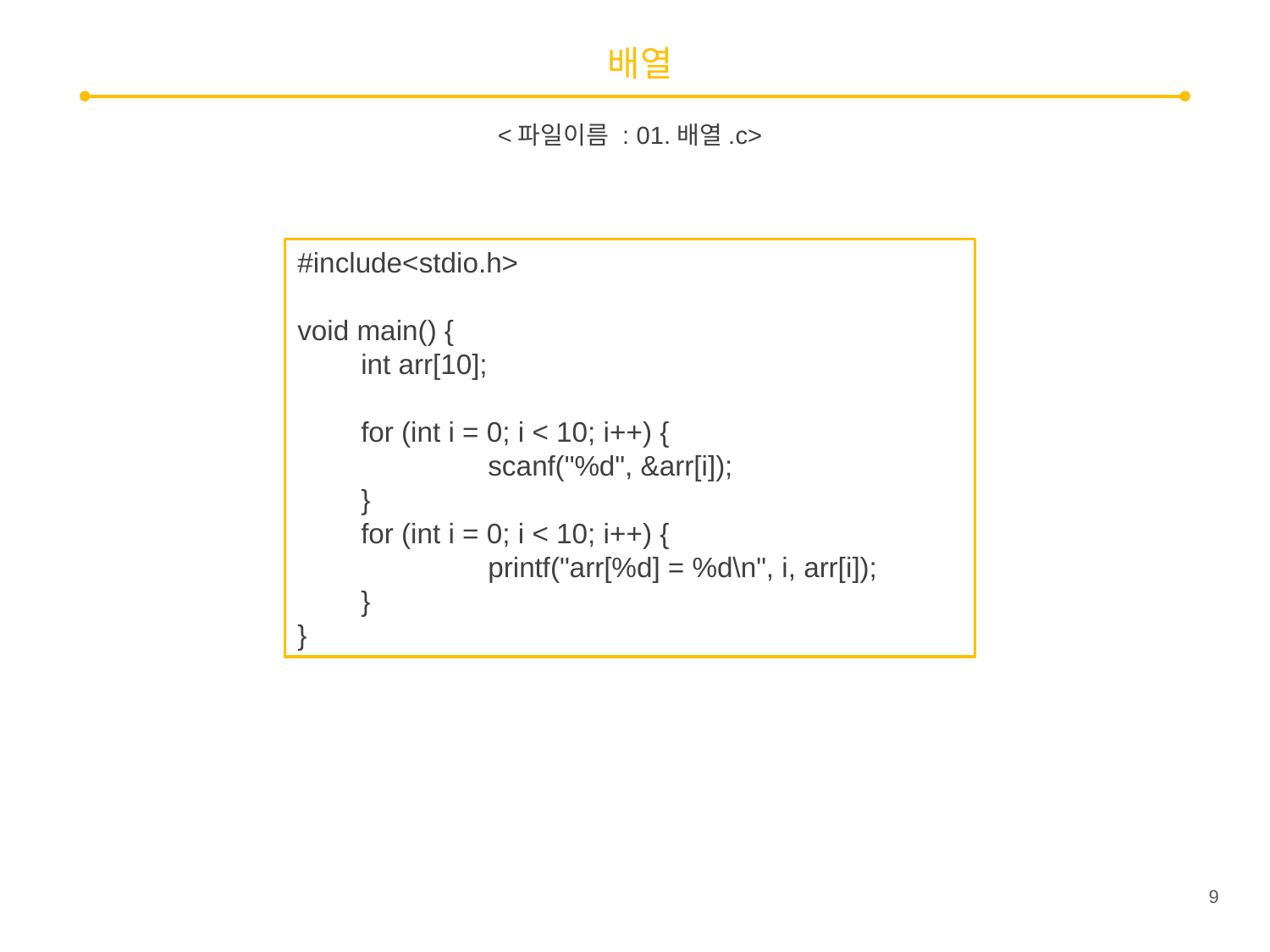

# 배열
<파일이름 : 01.배열.c>
#include<stdio.h>

void main() {
int arr[10];

for (int i = 0; i < 10; i++) {
	scanf("%d", &arr[i]);
}
for (int i = 0; i < 10; i++) {
	printf("arr[%d] = %d\n", i, arr[i]);
}
}